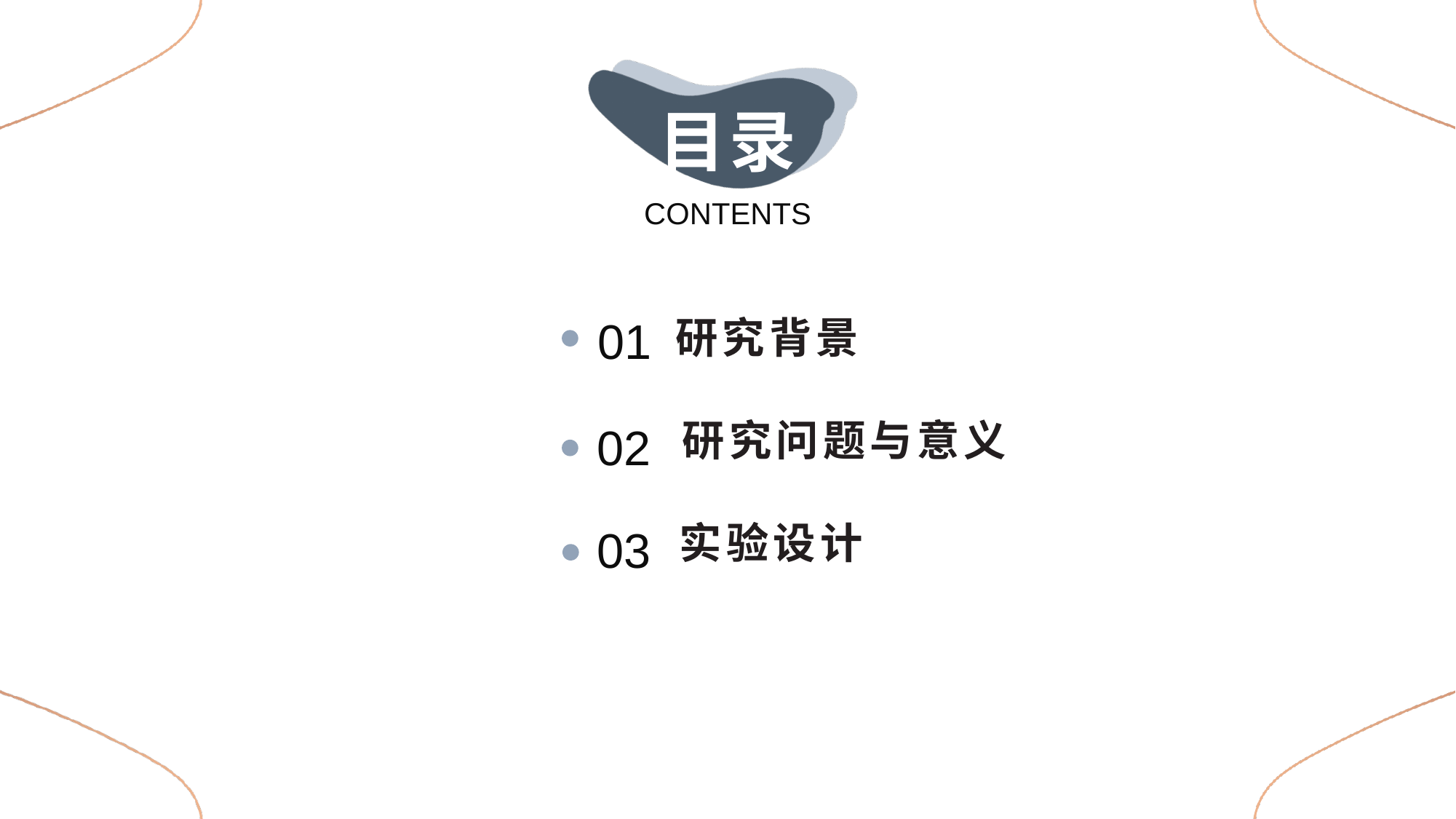

目录
CONTENTS
01
研究背景

研究问题与意义
02

实验设计
03